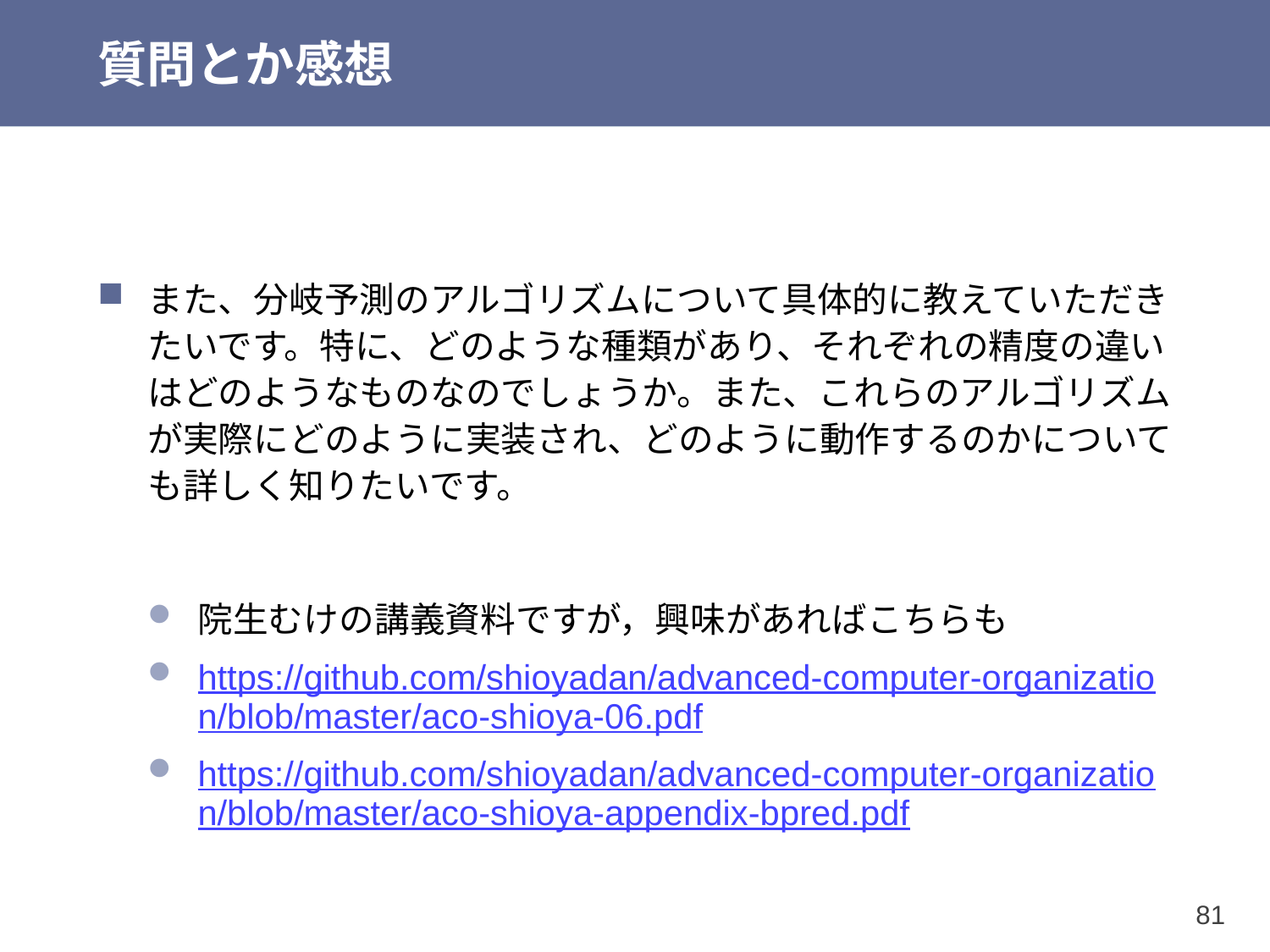

# 質問とか感想
また、分岐予測のアルゴリズムについて具体的に教えていただきたいです。特に、どのような種類があり、それぞれの精度の違いはどのようなものなのでしょうか。また、これらのアルゴリズムが実際にどのように実装され、どのように動作するのかについても詳しく知りたいです。

院生むけの講義資料ですが，興味があればこちらも
https://github.com/shioyadan/advanced-computer-organization/blob/master/aco-shioya-06.pdf
https://github.com/shioyadan/advanced-computer-organization/blob/master/aco-shioya-appendix-bpred.pdf